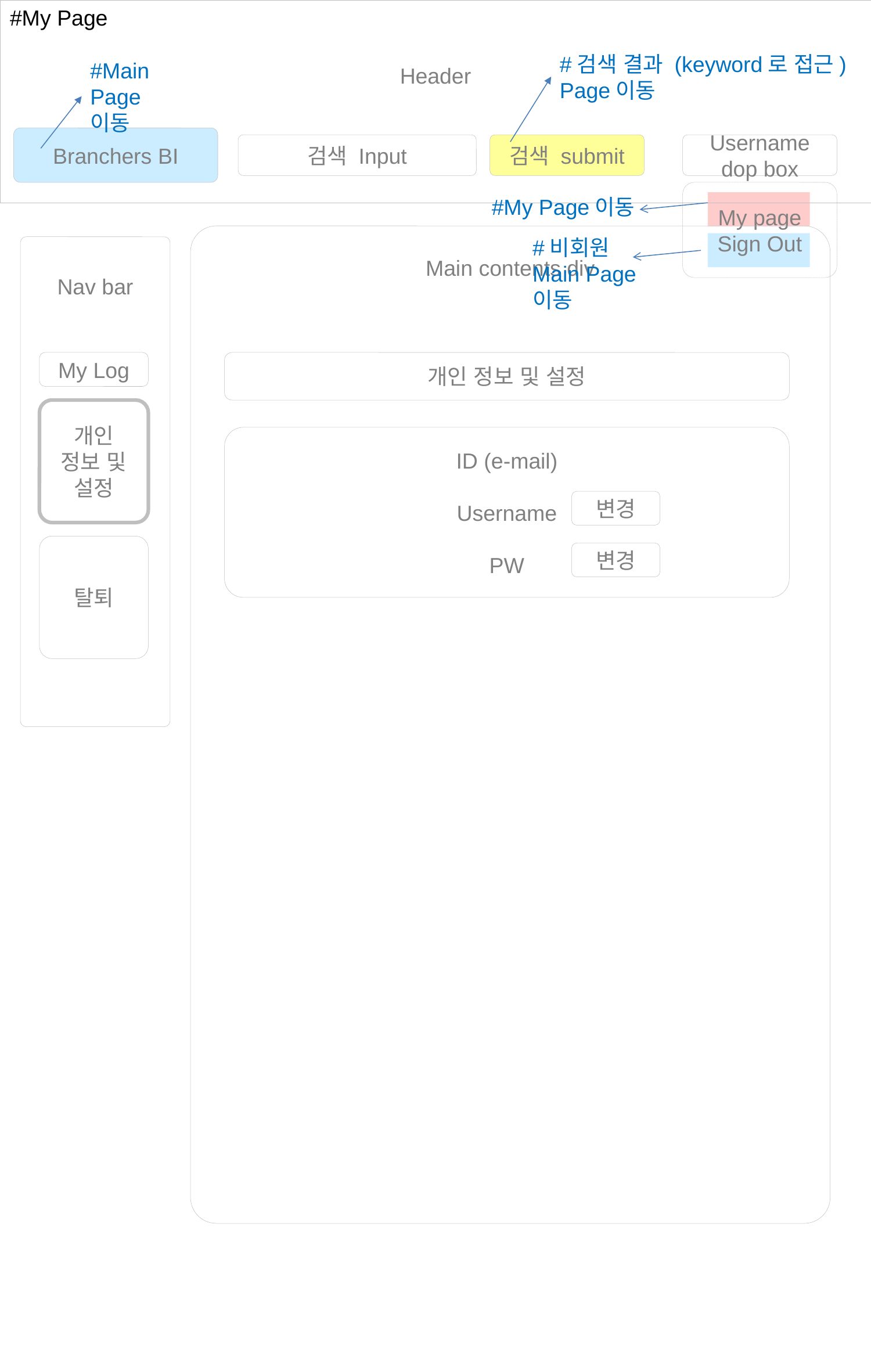

Header

#My Page
#검색 결과 (keyword로 접근) Page이동
#Main Page이동
Branchers BI
검색 Input
검색 submit
Username dop box
My page
Sign Out
#My Page이동

Main contents div

#비회원
Main Page
이동

Nav bar

My Log
개인 정보 및 설정
개인
정보 및 설정
ID (e-mail)

Username

PW
변경
탈퇴
변경